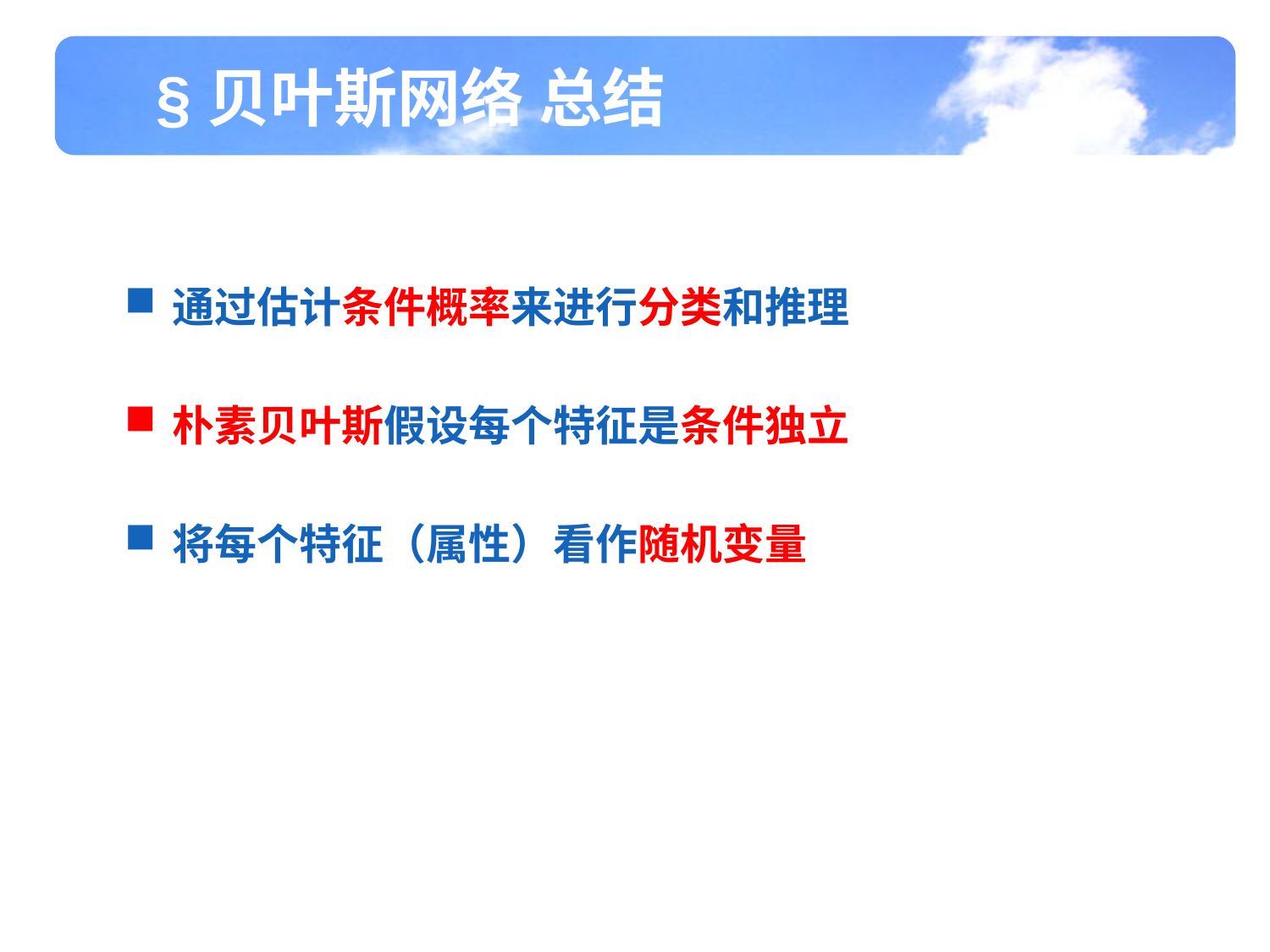

§贝叶斯网络 总结
通过估计条件概率来进行分类和推理

朴素贝叶斯假设每个特征是条件独立

将每个特征（属性）看作随机变量